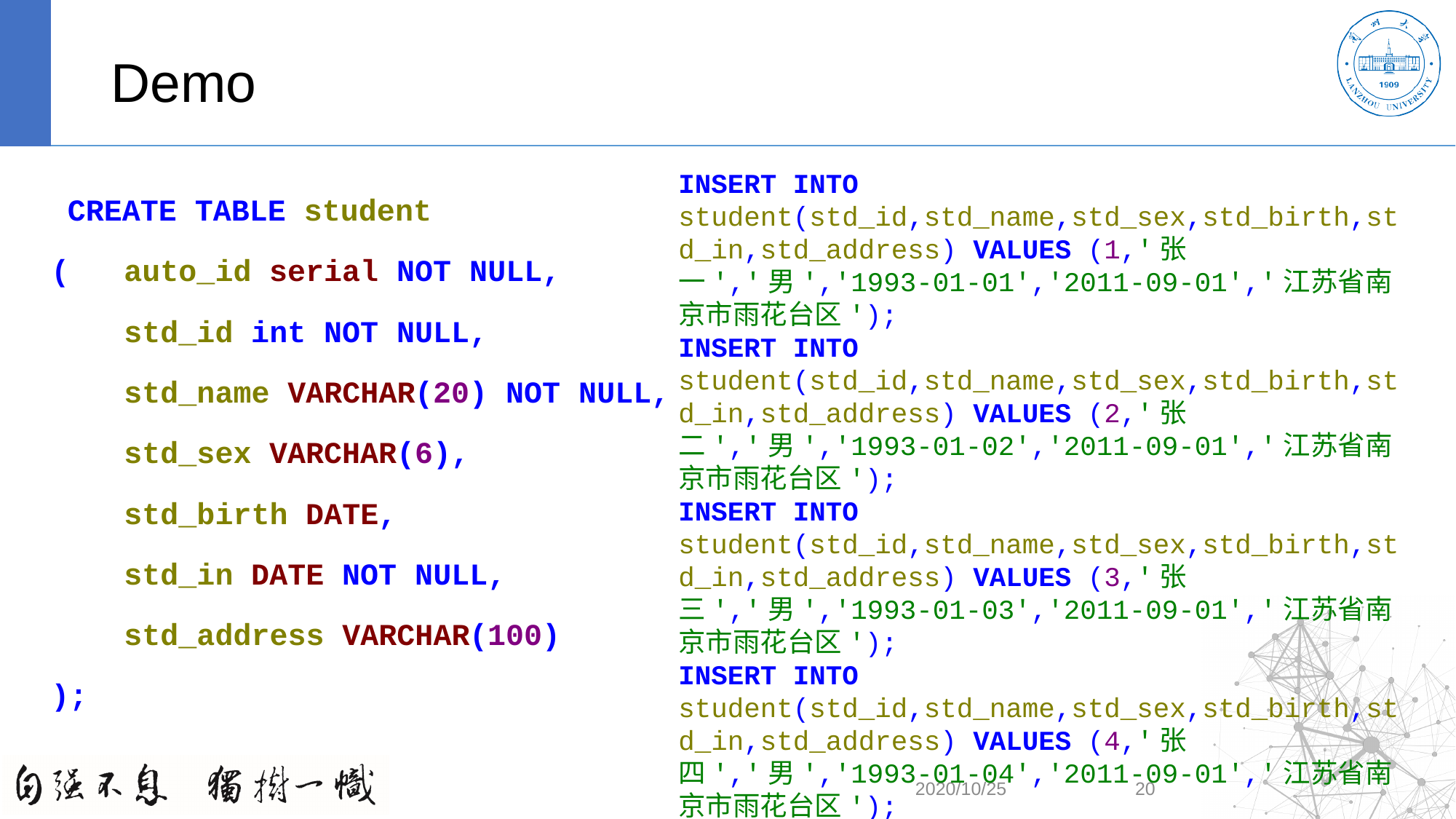

# Demo
INSERT INTO student(std_id,std_name,std_sex,std_birth,std_in,std_address) VALUES (1,'张一','男','1993-01-01','2011-09-01','江苏省南京市雨花台区');
INSERT INTO student(std_id,std_name,std_sex,std_birth,std_in,std_address) VALUES (2,'张二','男','1993-01-02','2011-09-01','江苏省南京市雨花台区');
INSERT INTO student(std_id,std_name,std_sex,std_birth,std_in,std_address) VALUES (3,'张三','男','1993-01-03','2011-09-01','江苏省南京市雨花台区');
INSERT INTO student(std_id,std_name,std_sex,std_birth,std_in,std_address) VALUES (4,'张四','男','1993-01-04','2011-09-01','江苏省南京市雨花台区');

 CREATE TABLE student
(   auto_id serial NOT NULL,
    std_id int NOT NULL,
    std_name VARCHAR(20) NOT NULL,
    std_sex VARCHAR(6),
    std_birth DATE,
    std_in DATE NOT NULL,
    std_address VARCHAR(100)
);

2020/10/25
20